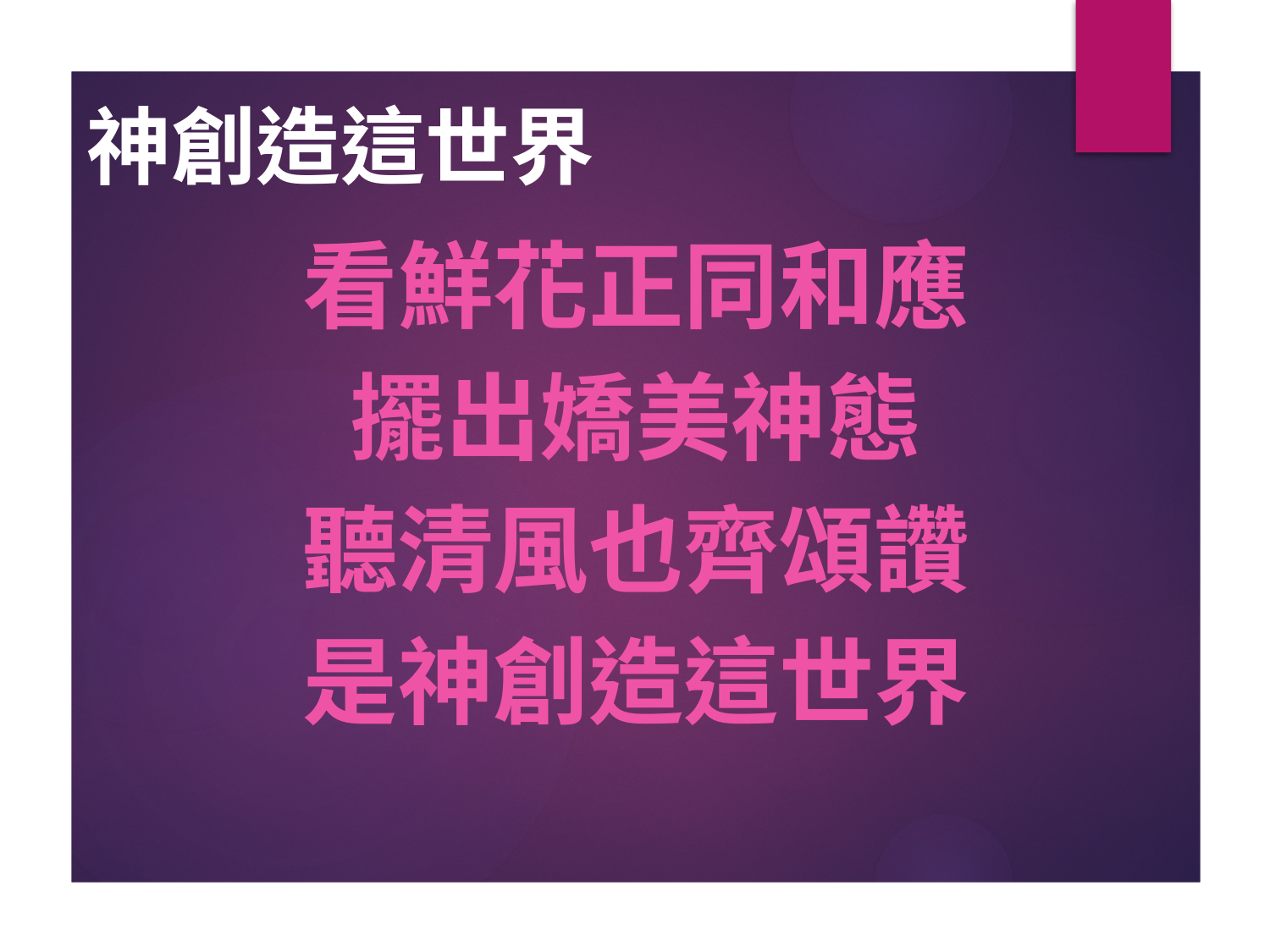

# 神創造這世界
看鮮花正同和應
擺出嬌美神態
聽清風也齊頌讚
是神創造這世界